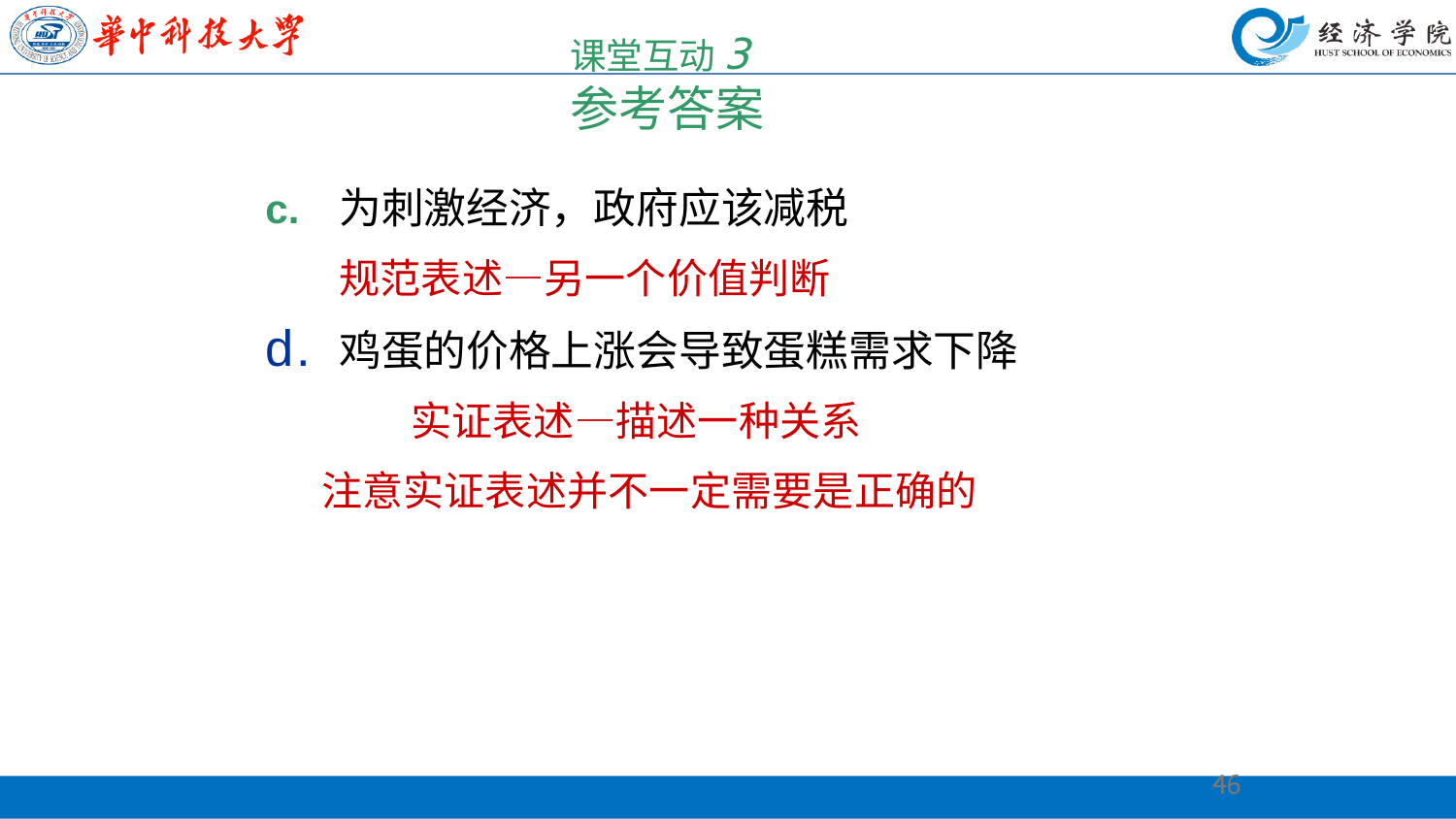

# 课堂互动3 参考答案
c.	为刺激经济，政府应该减税
	规范表述—另一个价值判断
鸡蛋的价格上涨会导致蛋糕需求下降
	实证表述—描述一种关系
     注意实证表述并不一定需要是正确的
46